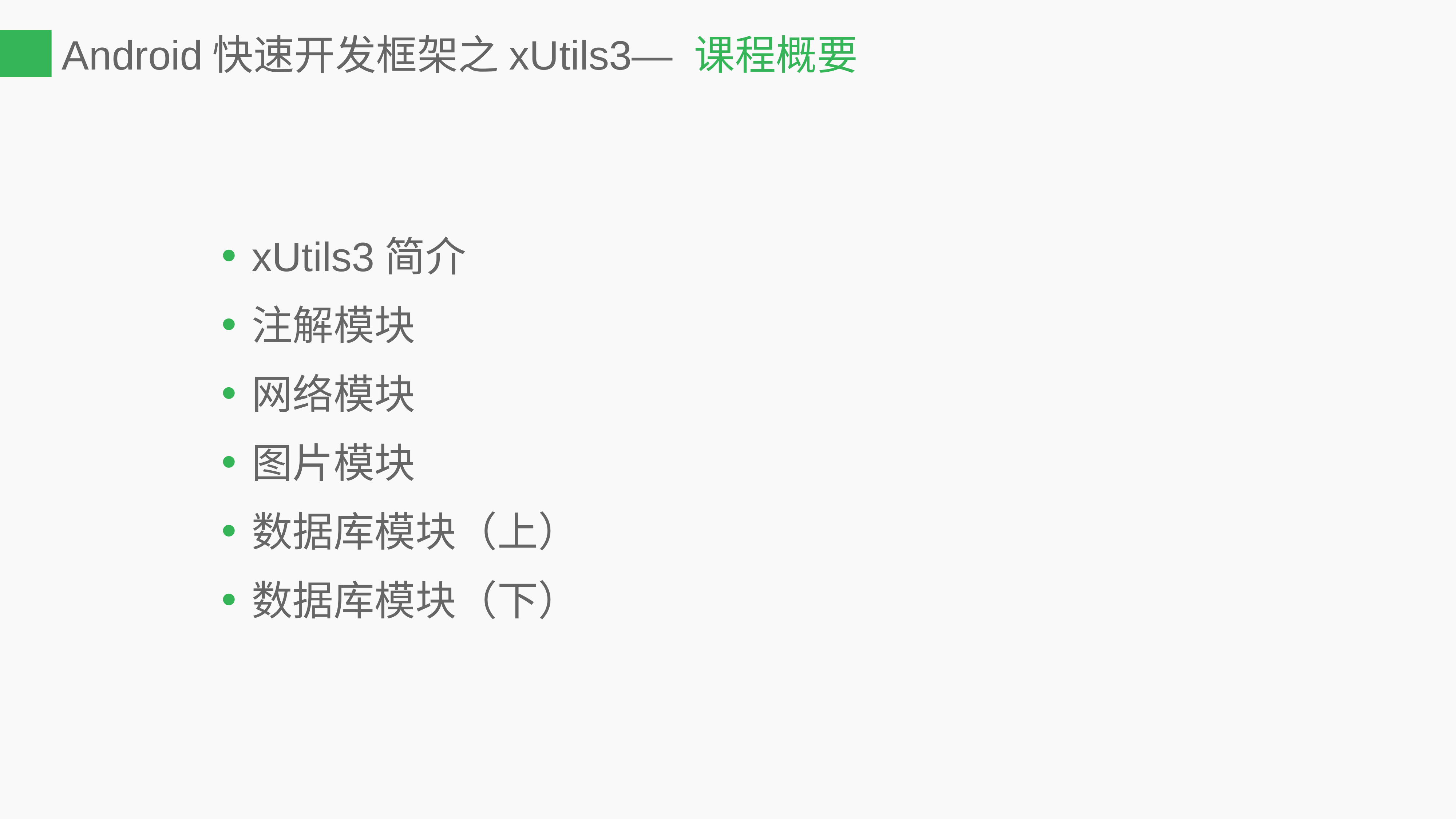

# Android快速开发框架之xUtils3— 课程概要
xUtils3简介
注解模块
网络模块
图片模块
数据库模块（上）
数据库模块（下）